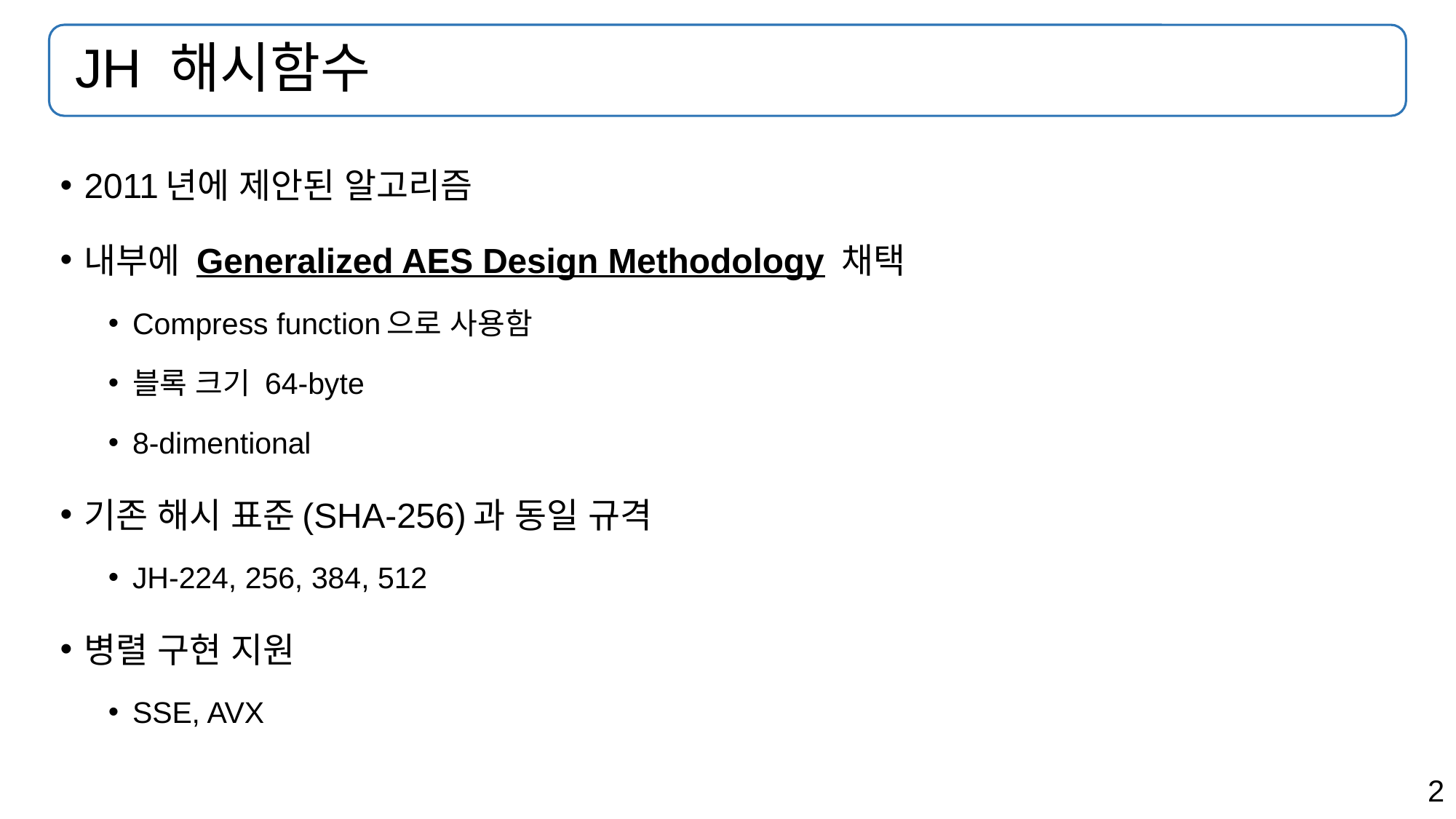

# JH 해시함수
2011년에 제안된 알고리즘
내부에 Generalized AES Design Methodology 채택
Compress function으로 사용함
블록 크기 64-byte
8-dimentional
기존 해시 표준(SHA-256)과 동일 규격
JH-224, 256, 384, 512
병렬 구현 지원
SSE, AVX